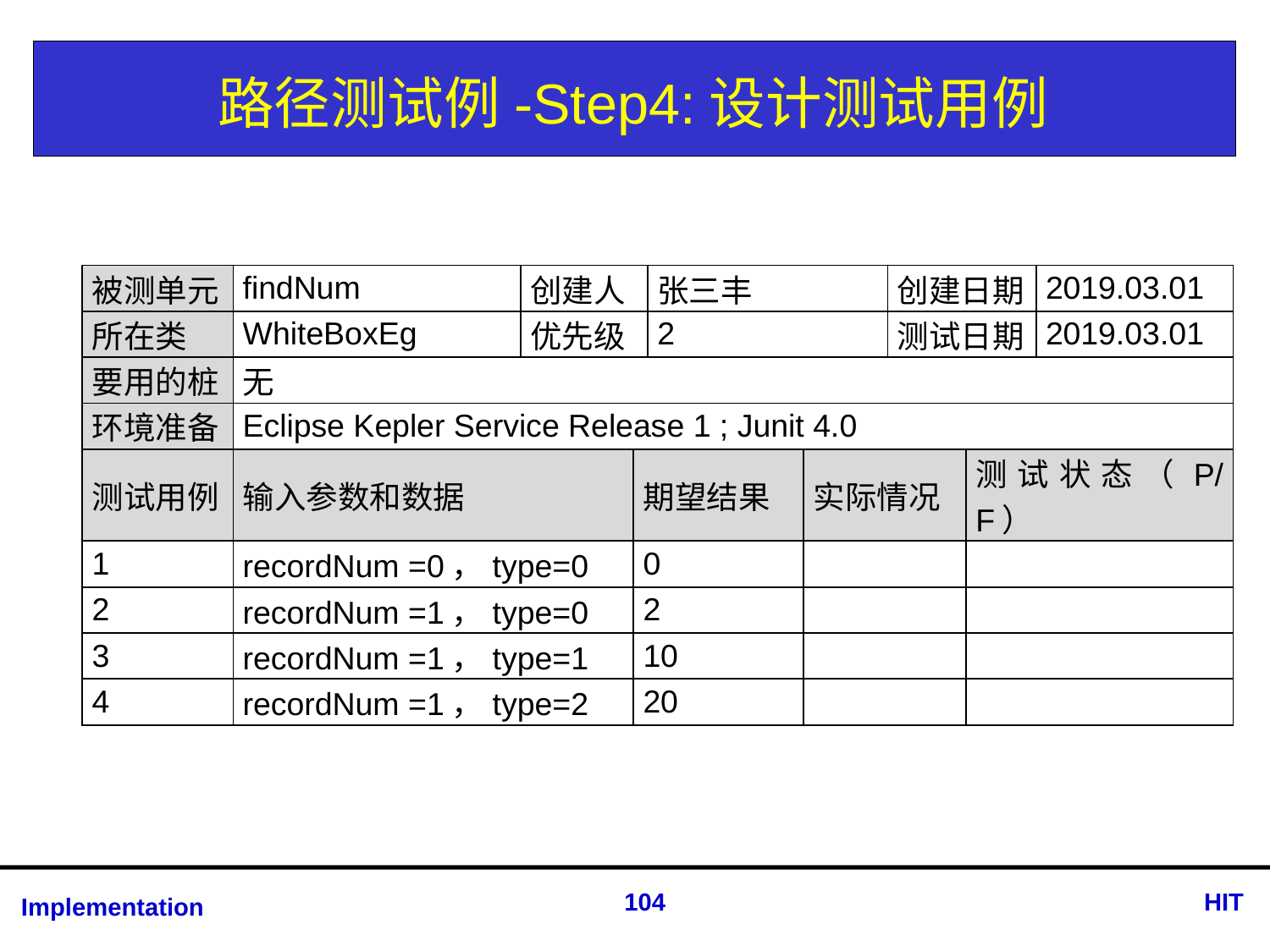

# 路径测试例-Step4:设计测试用例
| 被测单元 | findNum | 创建人 |  | 张三丰 |  | 创建日期 |  | 2019.03.01 |
| --- | --- | --- | --- | --- | --- | --- | --- | --- |
| 所在类 | WhiteBoxEg | 优先级 |  | 2 |  | 测试日期 |  | 2019.03.01 |
| 要用的桩 | 无 |  |  |  |  |  |  |  |
| 环境准备 | Eclipse Kepler Service Release 1 ; Junit 4.0 |  |  |  |  |  |  |  |
| 测试用例 | 输入参数和数据 |  | 期望结果 |  | 实际情况 |  | 测试状态（P/F） |  |
| 1 | recordNum =0，type=0 |  | 0 |  |  |  |  |  |
| 2 | recordNum =1，type=0 |  | 2 |  |  |  |  |  |
| 3 | recordNum =1，type=1 |  | 10 |  |  |  |  |  |
| 4 | recordNum =1，type=2 |  | 20 |  |  |  |  |  |